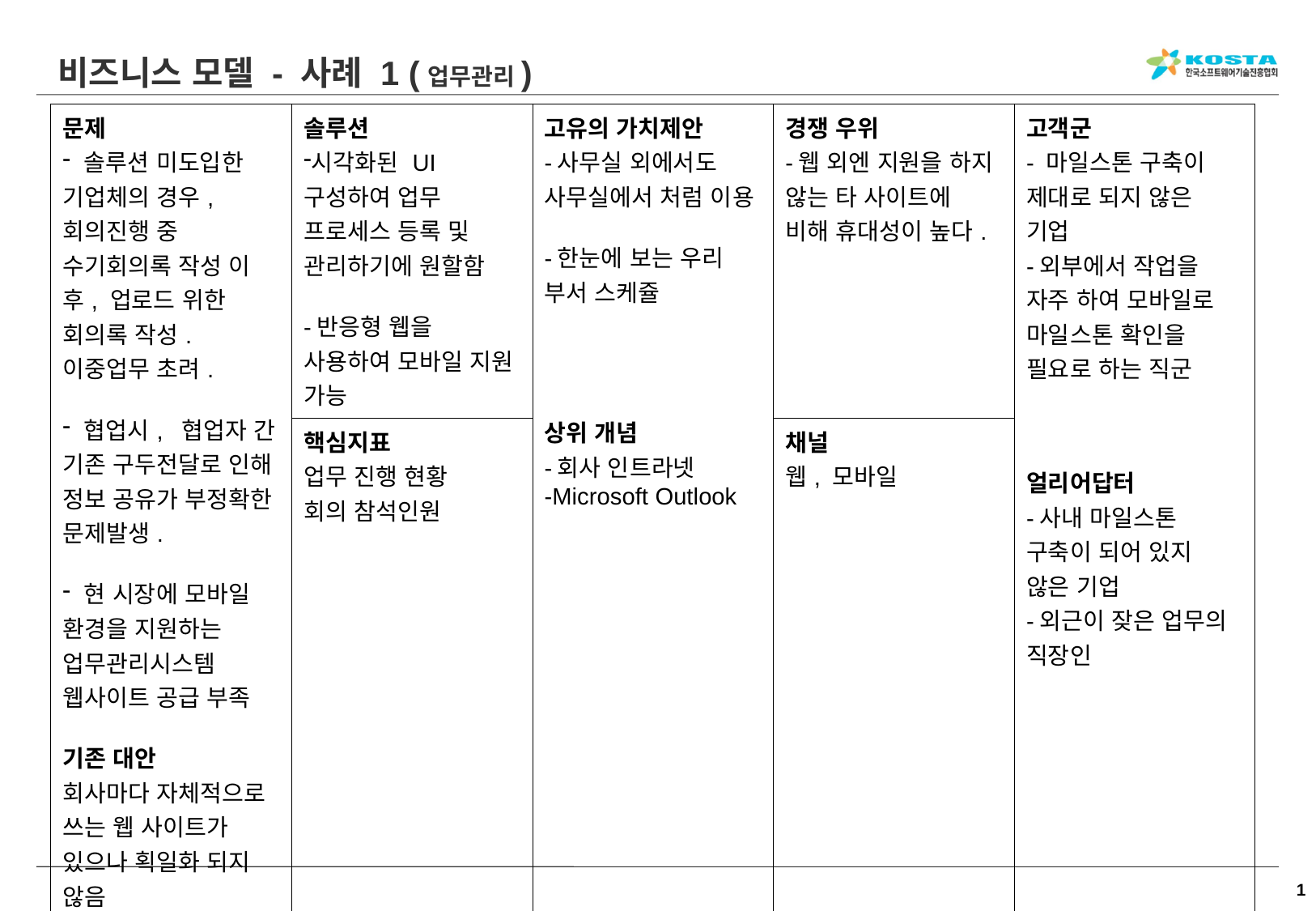

# 비즈니스 모델 - 사례 1 (업무관리)
| 문제 솔루션 미도입한 기업체의 경우, 회의진행 중 수기회의록 작성 이후, 업로드 위한 회의록 작성. 이중업무 초려. 협업시, 협업자 간 기존 구두전달로 인해 정보 공유가 부정확한 문제발생. 현 시장에 모바일 환경을 지원하는 업무관리시스템 웹사이트 공급 부족 기존 대안 회사마다 자체적으로 쓰는 웹 사이트가 있으나 획일화 되지 않음 | 솔루션 시각화된 UI 구성하여 업무 프로세스 등록 및 관리하기에 원할함 -반응형 웹을 사용하여 모바일 지원 가능 | 고유의 가치제안 -사무실 외에서도 사무실에서 처럼 이용 -한눈에 보는 우리 부서 스케쥴 상위 개념 -회사 인트라넷 -Microsoft Outlook |  | 경쟁 우위 -웹 외엔 지원을 하지 않는 타 사이트에 비해 휴대성이 높다. | 고객군 - 마일스톤 구축이 제대로 되지 않은 기업 -외부에서 작업을 자주 하여 모바일로 마일스톤 확인을 필요로 하는 직군 얼리어답터 -사내 마일스톤 구축이 되어 있지 않은 기업 -외근이 잦은 업무의 직장인 |
| --- | --- | --- | --- | --- | --- |
|  | 핵심지표 업무 진행 현황 회의 참석인원 |  |  | 채널 웹, 모바일 |  |
| 비용구조 인건비, 서버 사용료 |  |  | 수익원 프로그램 판매시 거래비 |  |  |